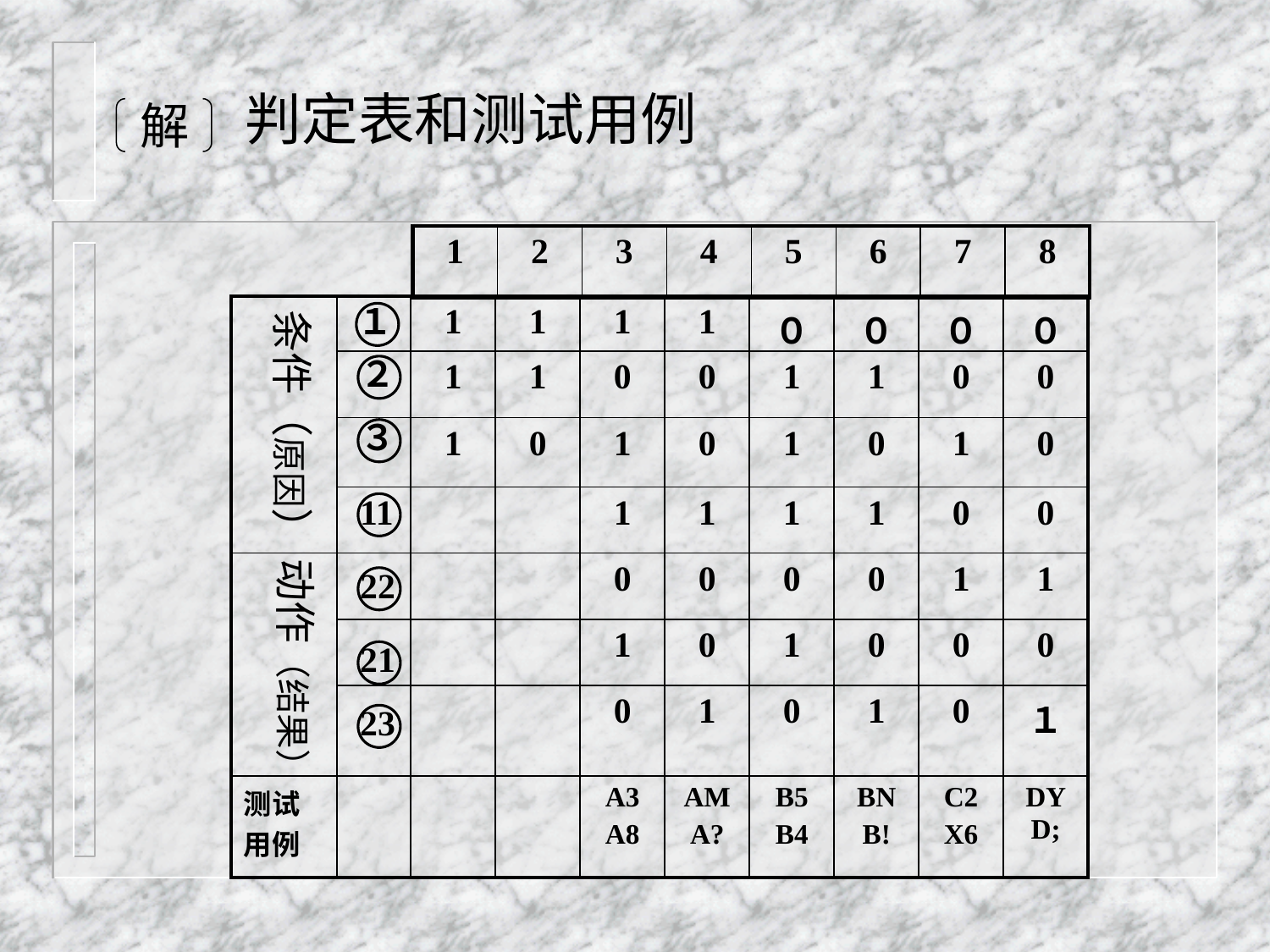

判定表和测试用例
解

| 1 | 2 | 3 | 4 | 5 | 6 | 7 | 8 |
| --- | --- | --- | --- | --- | --- | --- | --- |
１

|  |  | 1 | 1 | 1 | 1 | ０ | ０ | ０ | ０ |
| --- | --- | --- | --- | --- | --- | --- | --- | --- | --- |
|  |  | 1 | 1 | 0 | 0 | 1 | 1 | 0 | 0 |
|  |  | 1 | 0 | 1 | 0 | 1 | 0 | 1 | 0 |
|  |  |  |  | 1 | 1 | 1 | 1 | 0 | 0 |
|  |  |  |  | 0 | 0 | 0 | 0 | 1 | 1 |
|  |  |  |  | 1 | 0 | 1 | 0 | 0 | 0 |
|  |  |  |  | 0 | 1 | 0 | 1 | 0 | １ |
| 测试用例 |  |  |  | A3 A8 | AM A? | B5 B4 | BN B! | C2 X6 | DYD; |
条件（原因）
２

３

11

动作（结果）
22

21

23